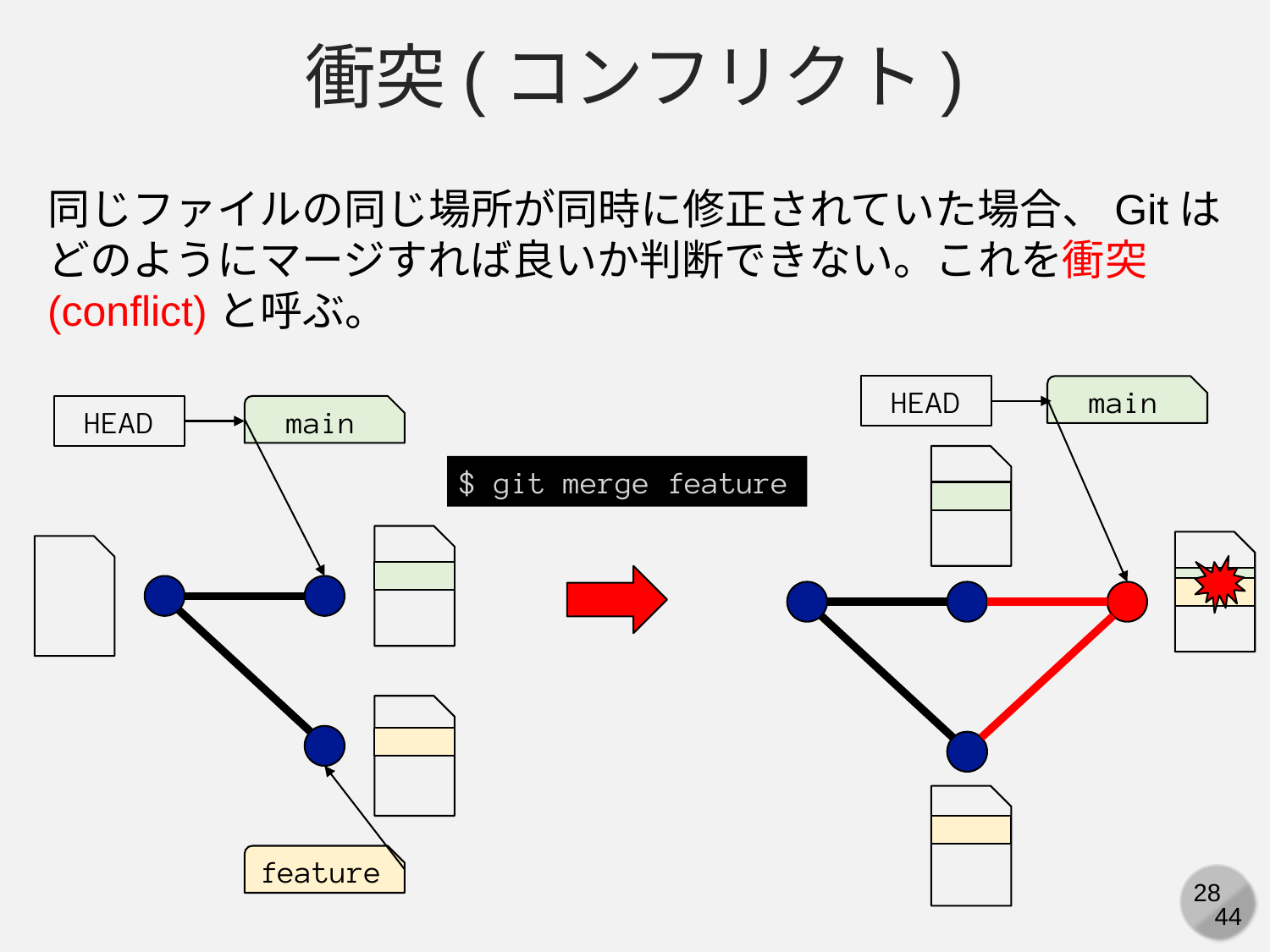

衝突(コンフリクト)
同じファイルの同じ場所が同時に修正されていた場合、Gitはどのようにマージすれば良いか判断できない。これを衝突(conflict)と呼ぶ。
HEAD
main
HEAD
main

$ git merge feature

feature